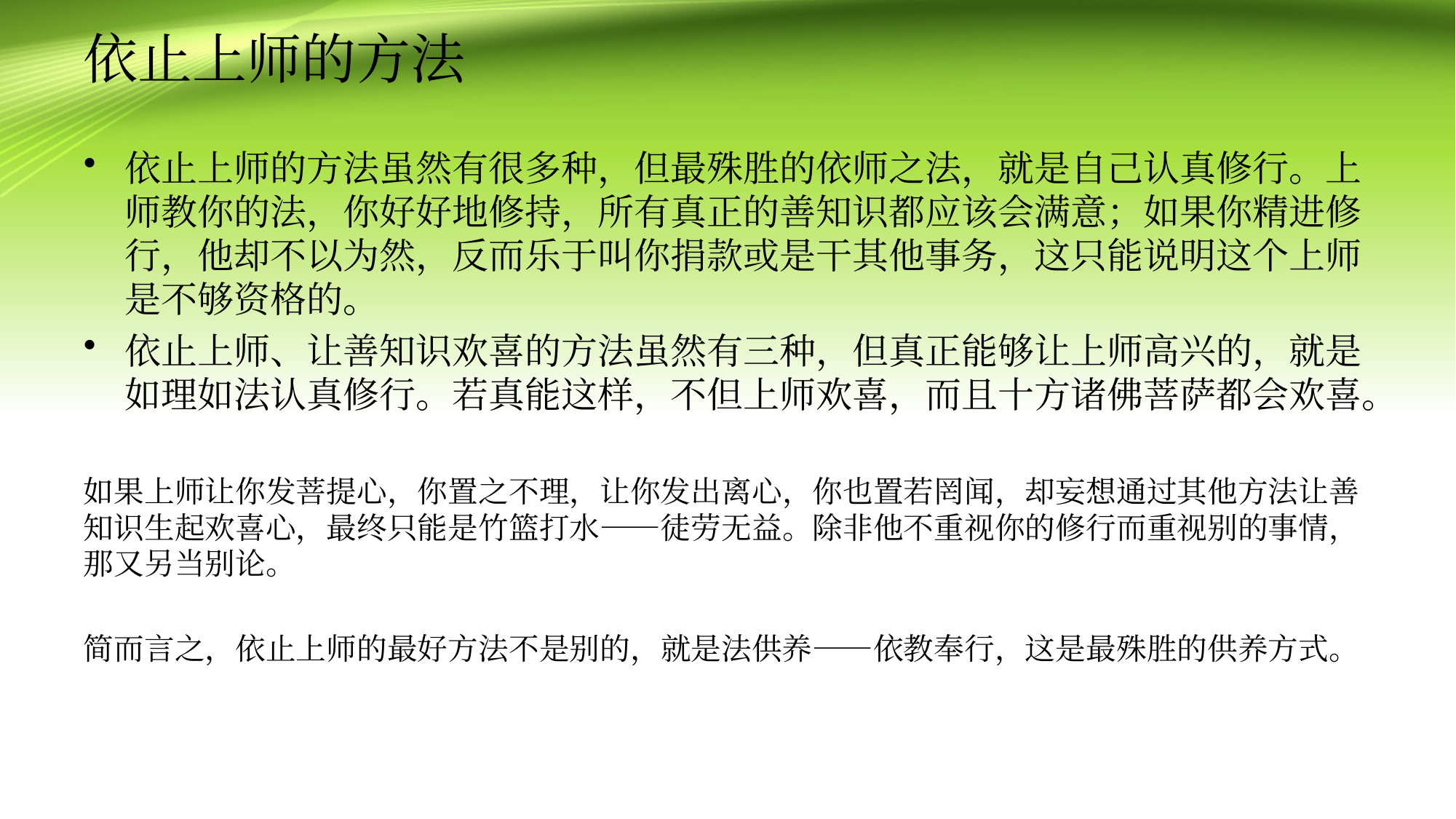

# 依止上师的方法
依止上师的方法虽然有很多种，但最殊胜的依师之法，就是自己认真修行。上师教你的法，你好好地修持，所有真正的善知识都应该会满意；如果你精进修行，他却不以为然，反而乐于叫你捐款或是干其他事务，这只能说明这个上师是不够资格的。
依止上师、让善知识欢喜的方法虽然有三种，但真正能够让上师高兴的，就是如理如法认真修行。若真能这样，不但上师欢喜，而且十方诸佛菩萨都会欢喜。

如果上师让你发菩提心，你置之不理，让你发出离心，你也置若罔闻，却妄想通过其他方法让善知识生起欢喜心，最终只能是竹篮打水——徒劳无益。除非他不重视你的修行而重视别的事情，那又另当别论。

简而言之，依止上师的最好方法不是别的，就是法供养——依教奉行，这是最殊胜的供养方式。